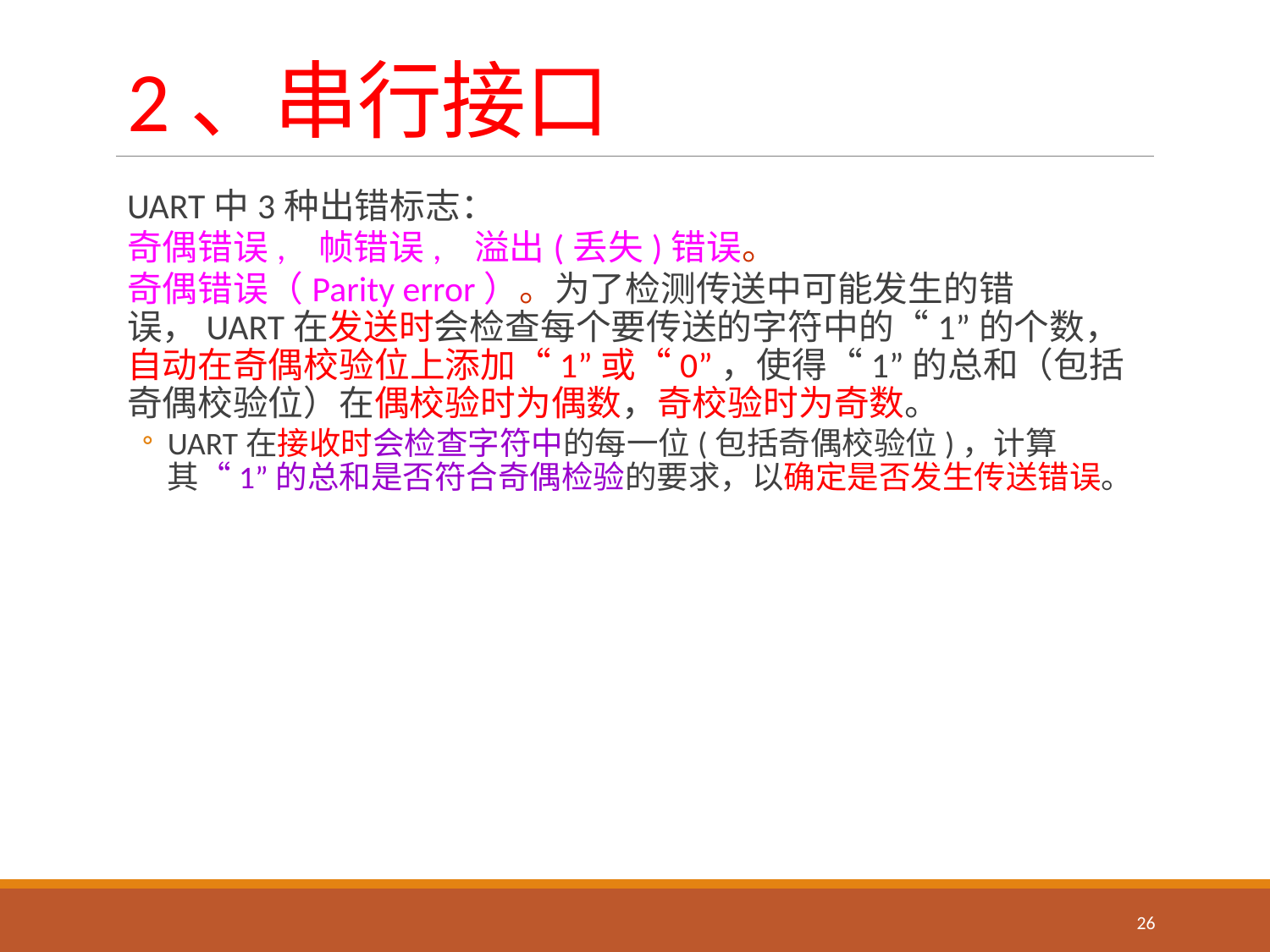

# 2、串行接口
UART中3种出错标志：
奇偶错误,   帧错误,   溢出(丢失)错误。
奇偶错误（Parity error）。为了检测传送中可能发生的错误，UART在发送时会检查每个要传送的字符中的“1”的个数，自动在奇偶校验位上添加“1”或“0”，使得“1”的总和（包括奇偶校验位）在偶校验时为偶数，奇校验时为奇数。
UART在接收时会检查字符中的每一位(包括奇偶校验位)，计算其“1”的总和是否符合奇偶检验的要求，以确定是否发生传送错误。
26